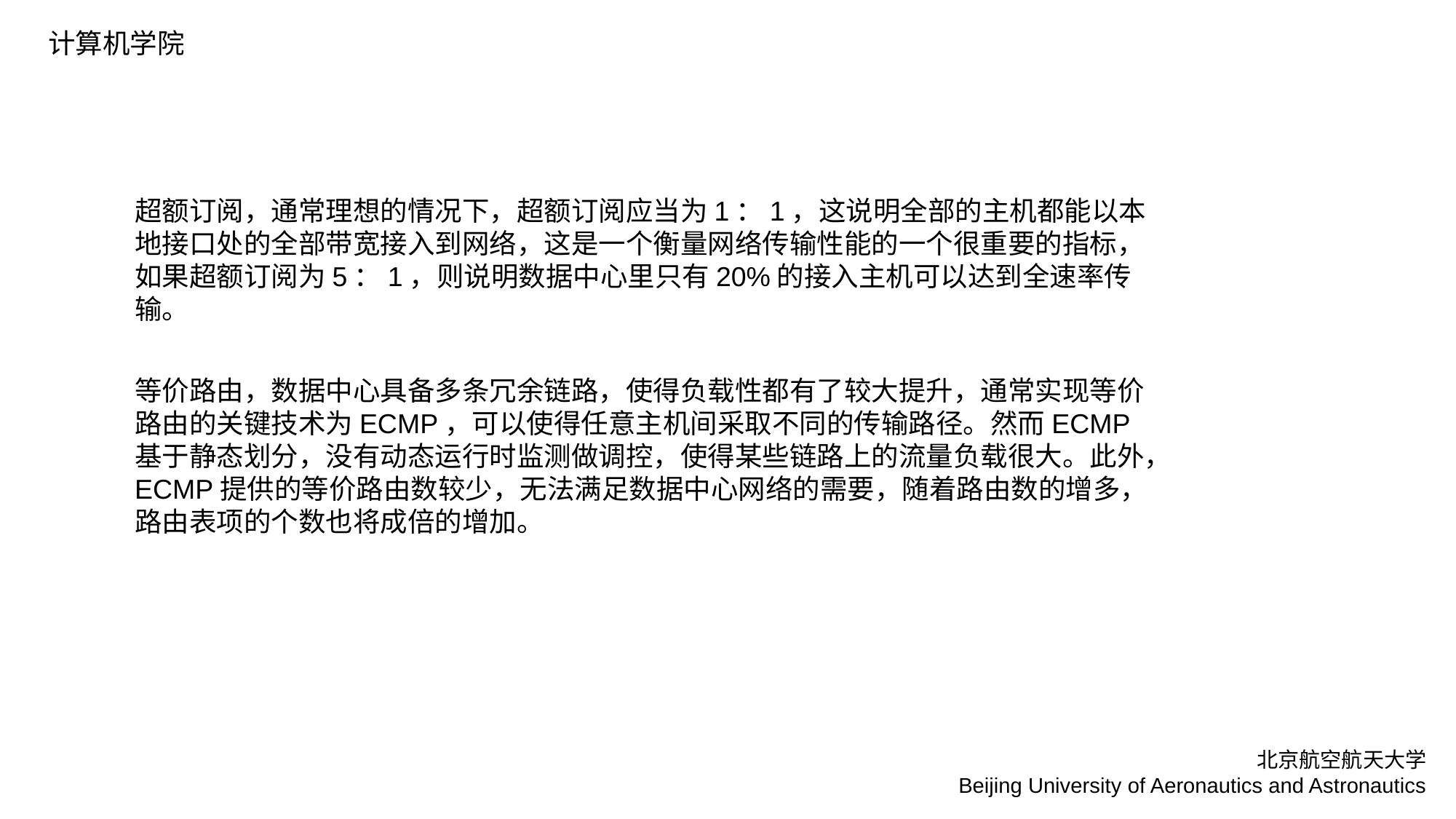

超额订阅，通常理想的情况下，超额订阅应当为1：1，这说明全部的主机都能以本地接口处的全部带宽接入到网络，这是一个衡量网络传输性能的一个很重要的指标，如果超额订阅为5：1，则说明数据中心里只有20%的接入主机可以达到全速率传输。
等价路由，数据中心具备多条冗余链路，使得负载性都有了较大提升，通常实现等价路由的关键技术为ECMP，可以使得任意主机间采取不同的传输路径。然而ECMP基于静态划分，没有动态运行时监测做调控，使得某些链路上的流量负载很大。此外，ECMP提供的等价路由数较少，无法满足数据中心网络的需要，随着路由数的增多，路由表项的个数也将成倍的增加。